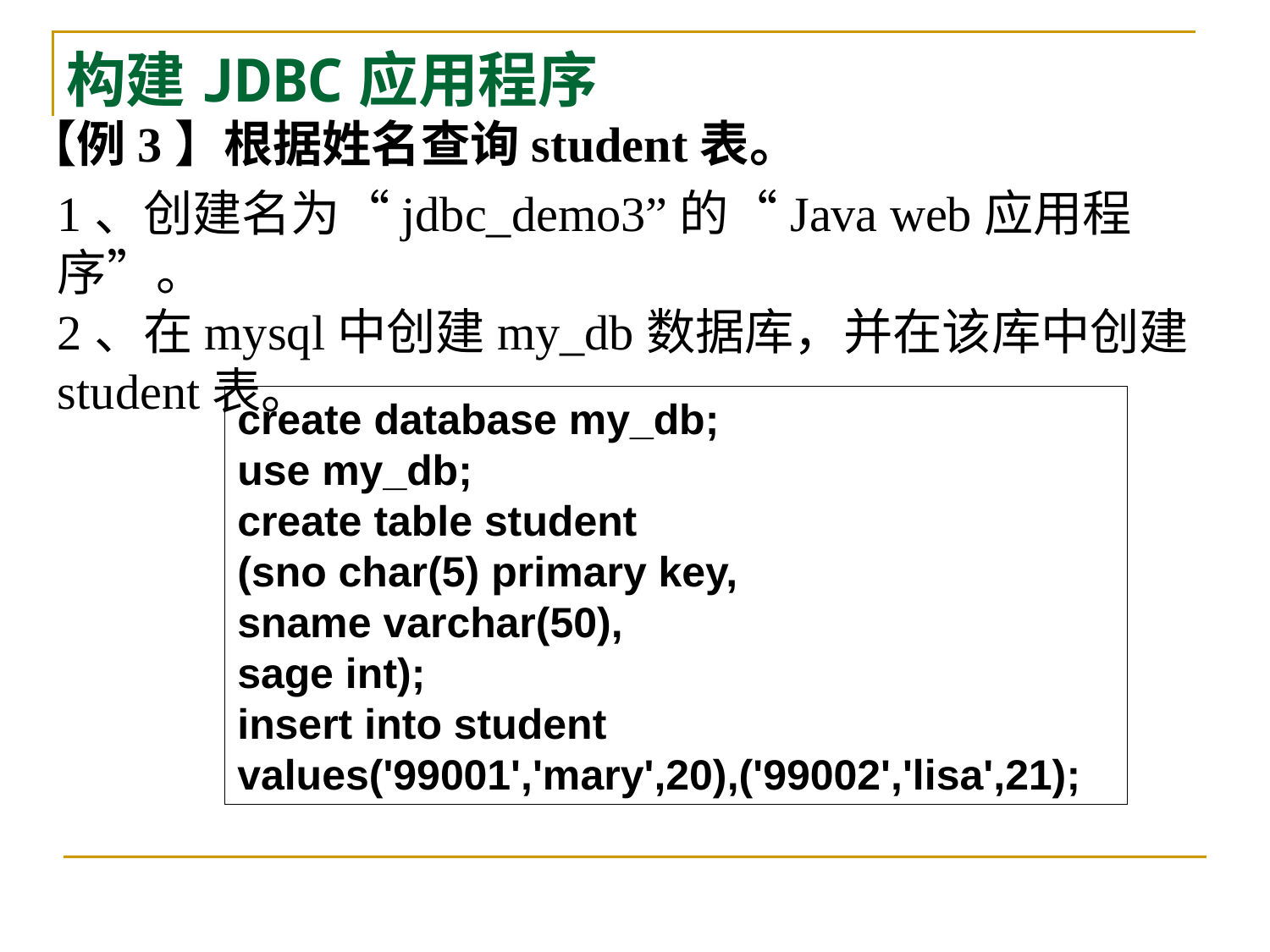

# 构建JDBC应用程序
【例3】根据姓名查询student表。
1、创建名为“jdbc_demo3”的“Java web应用程序”。
2、在mysql中创建my_db数据库，并在该库中创建student表。

create database my_db;
use my_db;
create table student
(sno char(5) primary key,
sname varchar(50),
sage int);
insert into student
values('99001','mary',20),('99002','lisa',21);